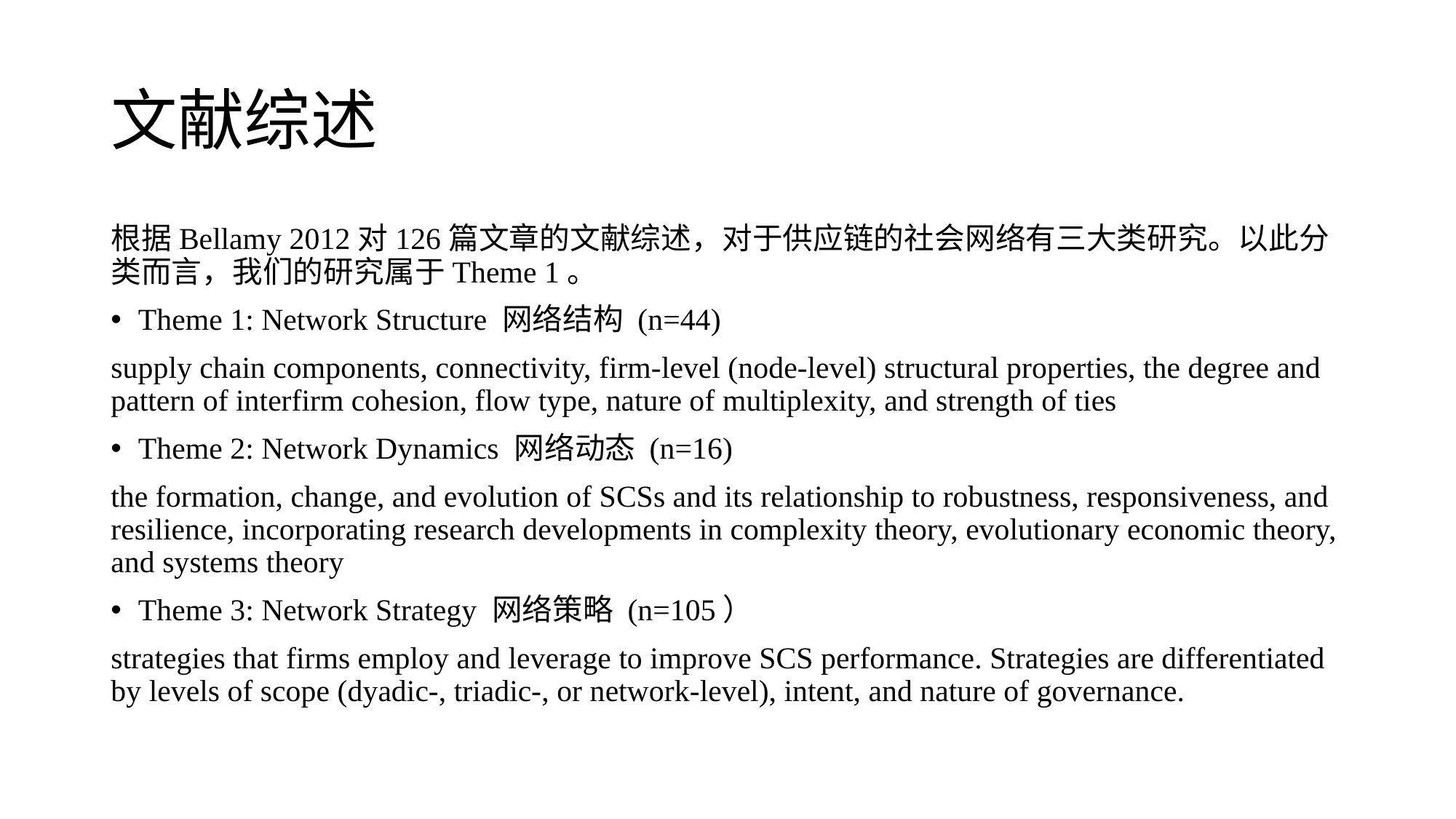

# 文献综述
根据Bellamy 2012对126篇文章的文献综述，对于供应链的社会网络有三大类研究。以此分类而言，我们的研究属于Theme 1。
Theme 1: Network Structure 网络结构 (n=44)
supply chain components, connectivity, firm-level (node-level) structural properties, the degree and pattern of interfirm cohesion, flow type, nature of multiplexity, and strength of ties
Theme 2: Network Dynamics 网络动态 (n=16)
the formation, change, and evolution of SCSs and its relationship to robustness, responsiveness, and resilience, incorporating research developments in complexity theory, evolutionary economic theory, and systems theory
Theme 3: Network Strategy 网络策略 (n=105）
strategies that firms employ and leverage to improve SCS performance. Strategies are differentiated by levels of scope (dyadic-, triadic-, or network-level), intent, and nature of governance.